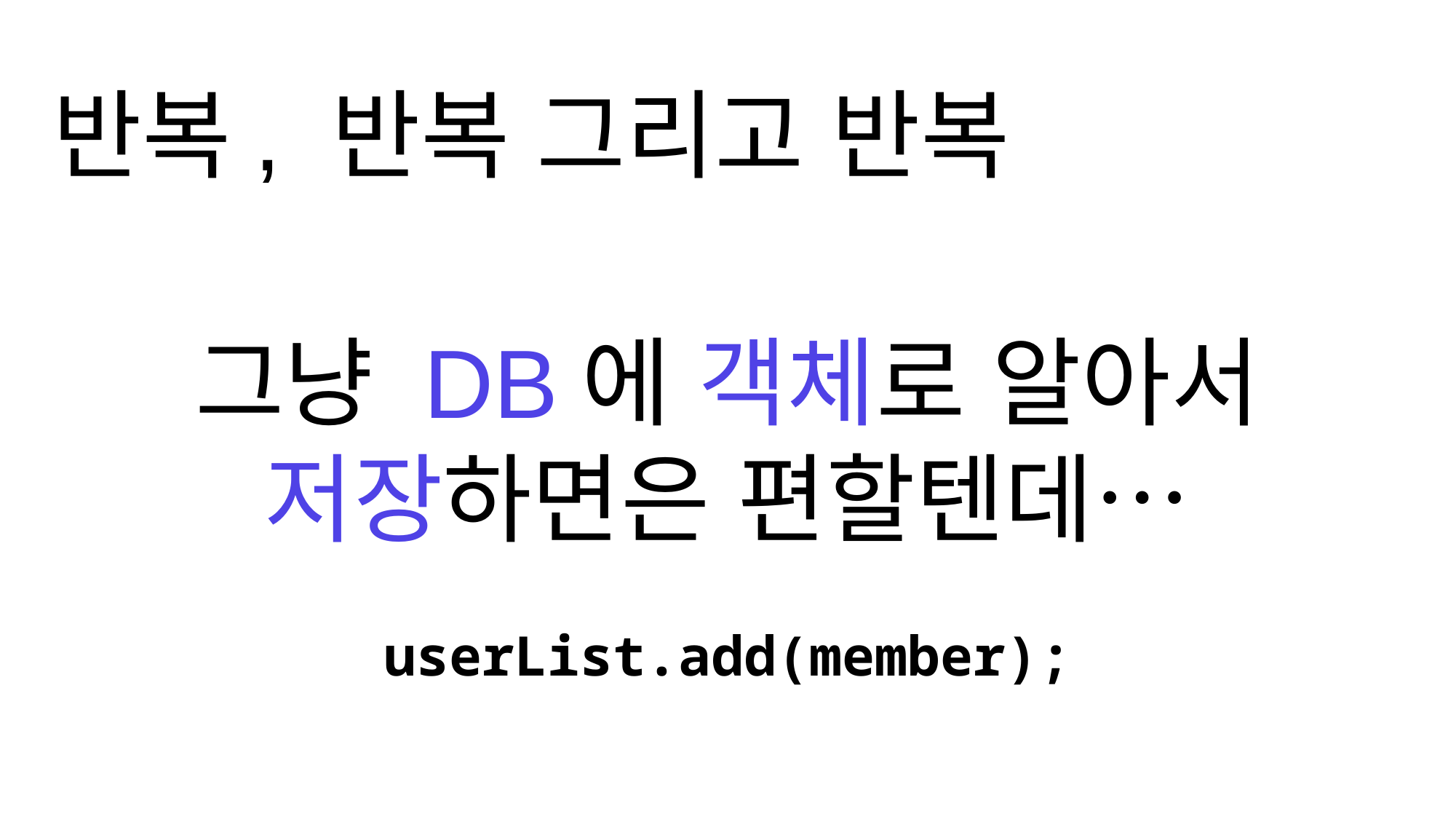

반복, 반복 그리고 반복
그냥 DB에 객체로 알아서
저장하면은 편할텐데…
userList.add(member);